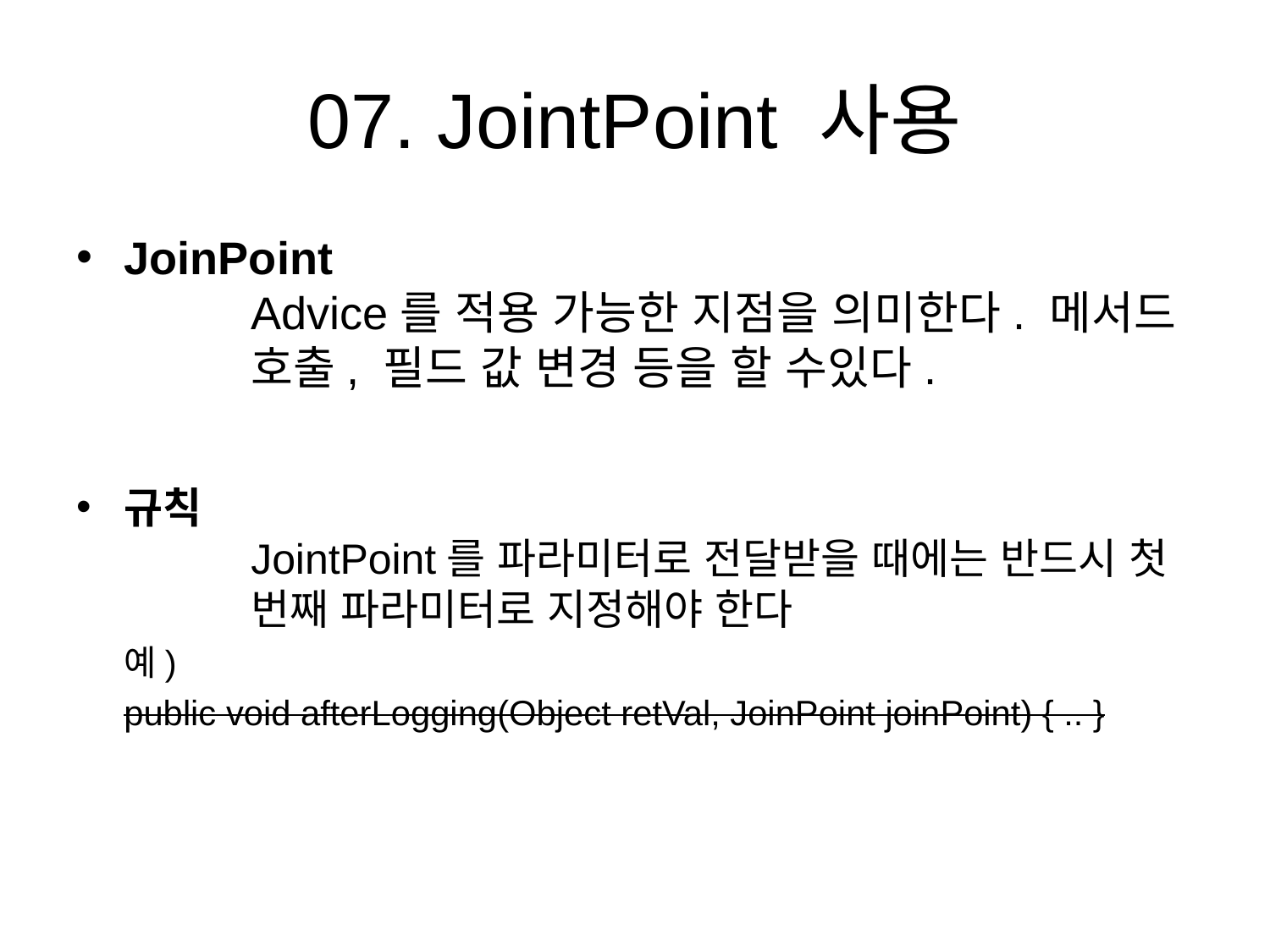

# 07. JointPoint 사용
JoinPoint
	Advice를 적용 가능한 지점을 의미한다. 메서드 	호출, 필드 값 변경 등을 할 수있다.

규칙
	JointPoint를 파라미터로 전달받을 때에는 반드시 첫 	번째 파라미터로 지정해야 한다
	예)
	public void afterLogging(Object retVal, JoinPoint joinPoint) { .. }